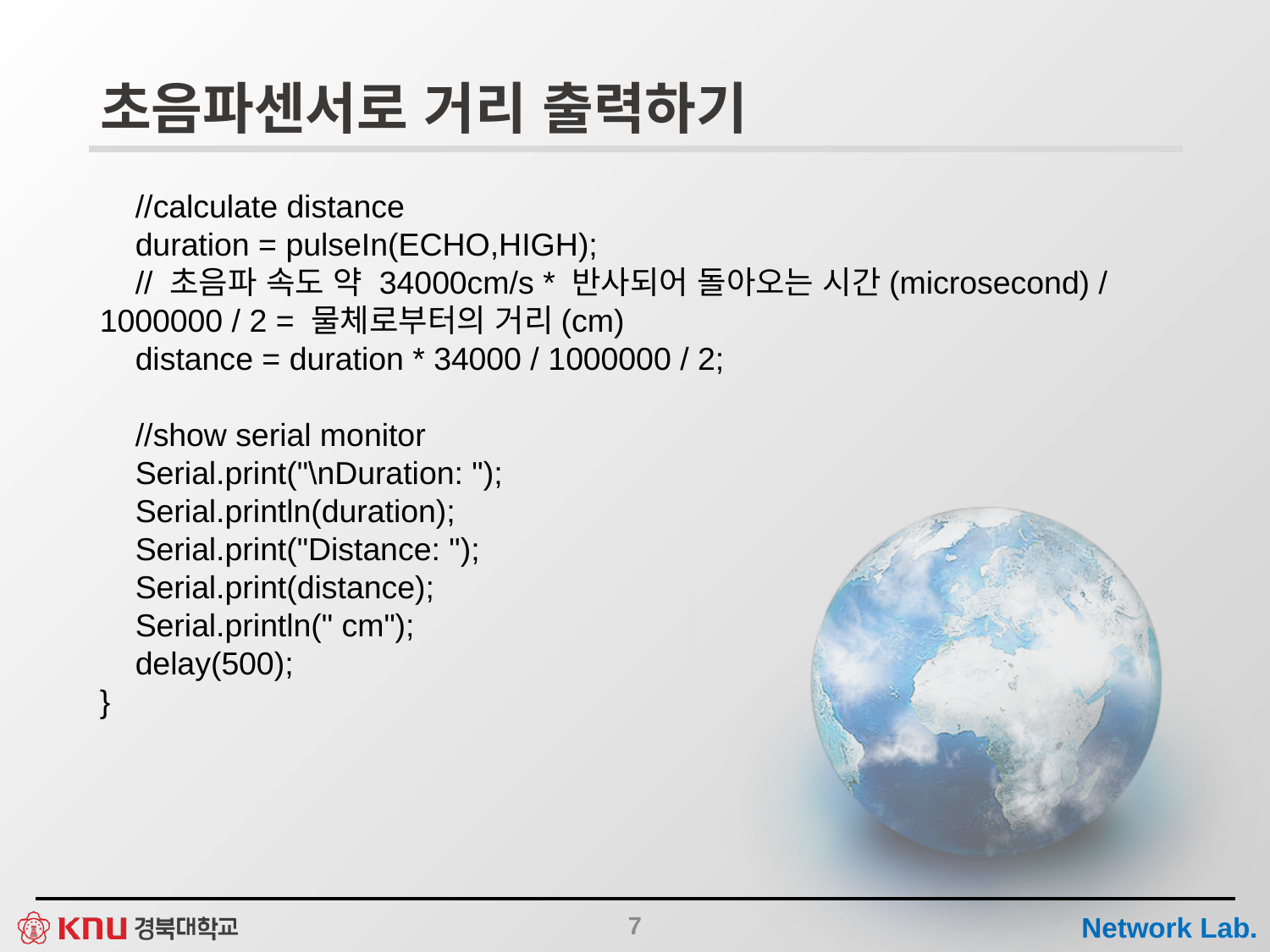

# 초음파센서로 거리 출력하기
    //calculate distance
    duration = pulseIn(ECHO,HIGH);
    // 초음파 속도 약 34000cm/s * 반사되어 돌아오는 시간(microsecond) / 1000000 / 2 = 물체로부터의 거리(cm)
    distance = duration * 34000 / 1000000 / 2;

    //show serial monitor
    Serial.print("\nDuration: ");
    Serial.println(duration);
    Serial.print("Distance: ");
    Serial.print(distance);
    Serial.println(" cm");
    delay(500);
}
7